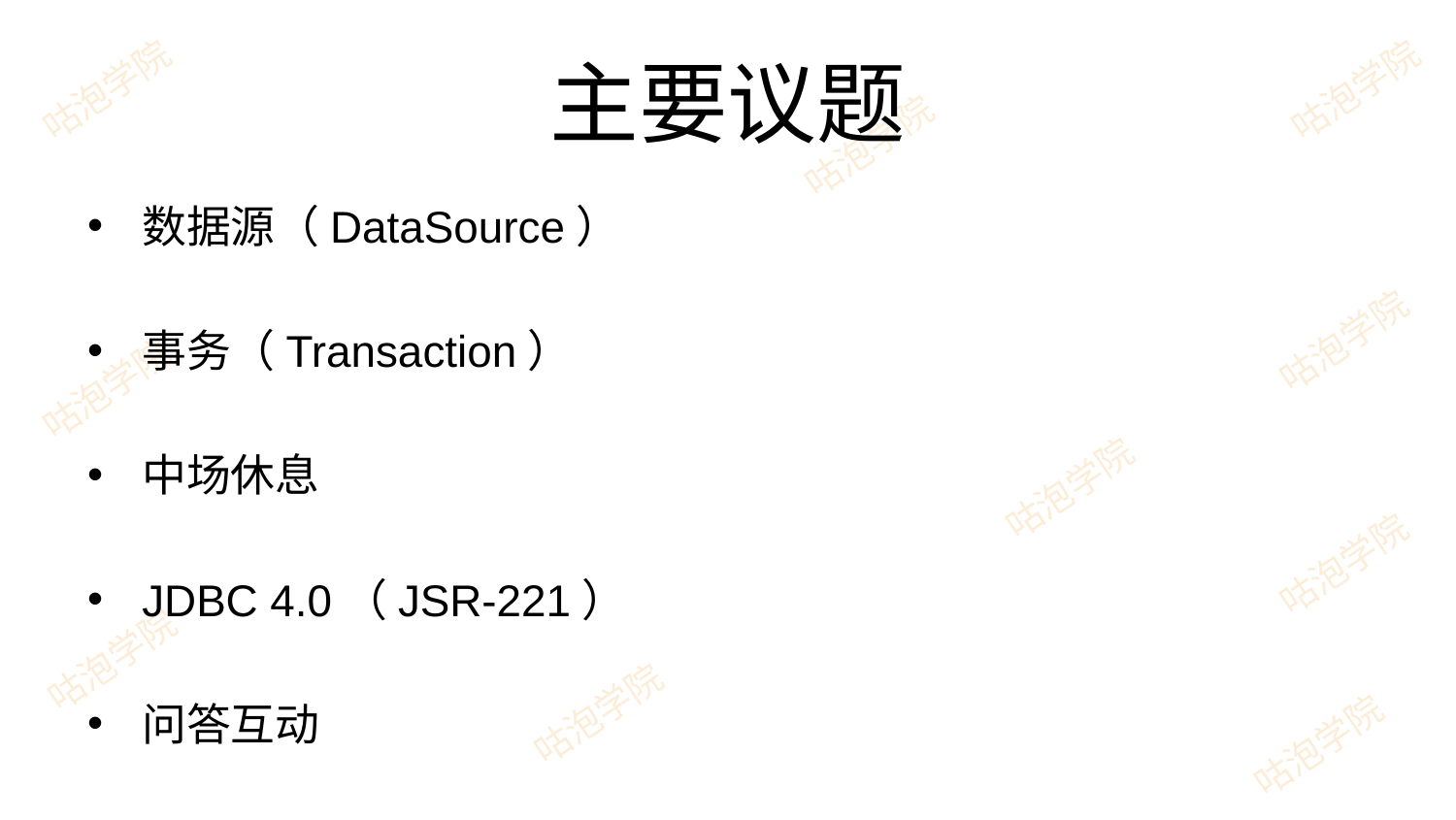

# 主要议题
数据源（DataSource）

事务（Transaction）

中场休息

JDBC 4.0（JSR-221）

问答互动